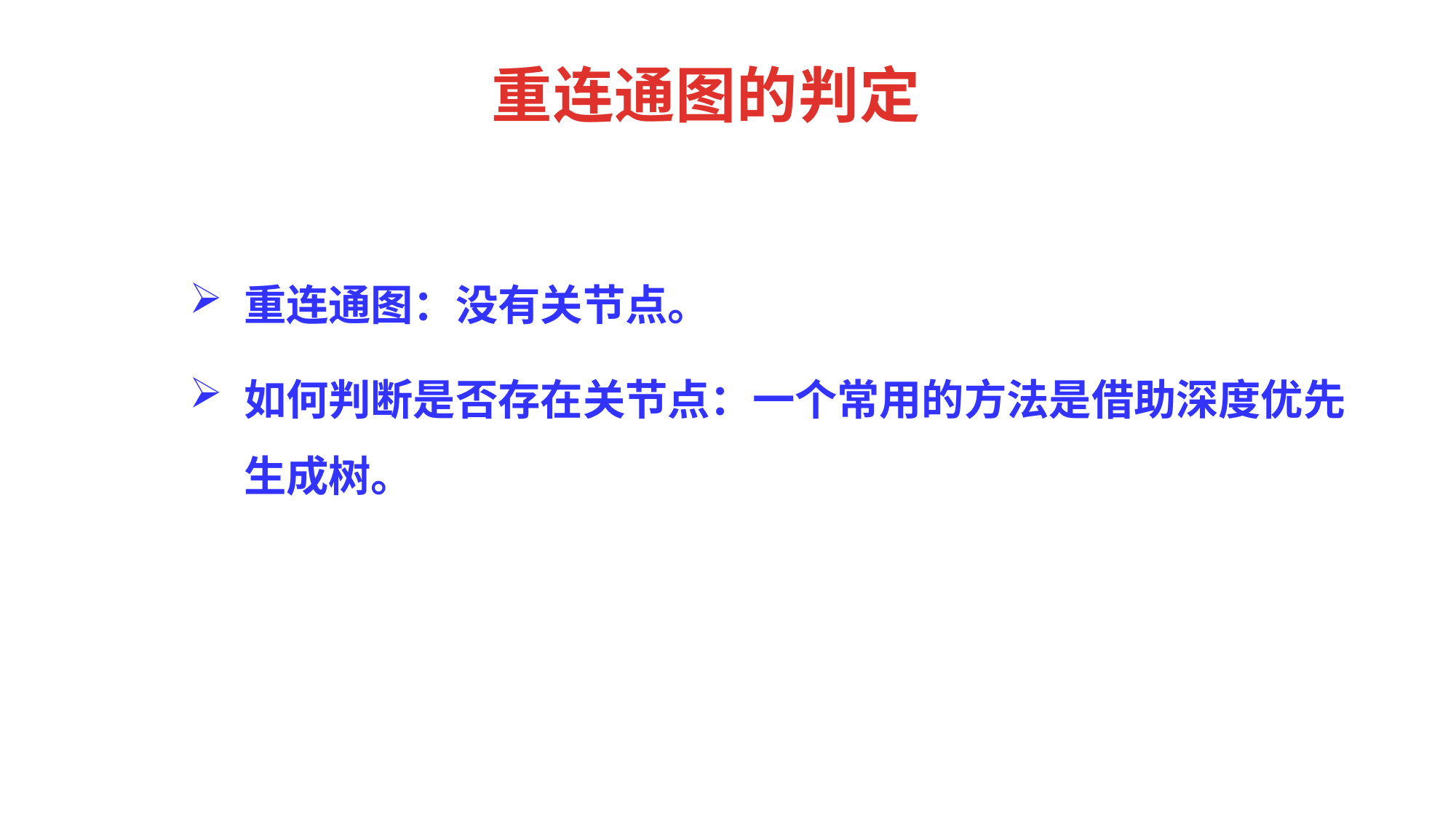

重连通图的判定
重连通图：没有关节点。
如何判断是否存在关节点：一个常用的方法是借助深度优先生成树。